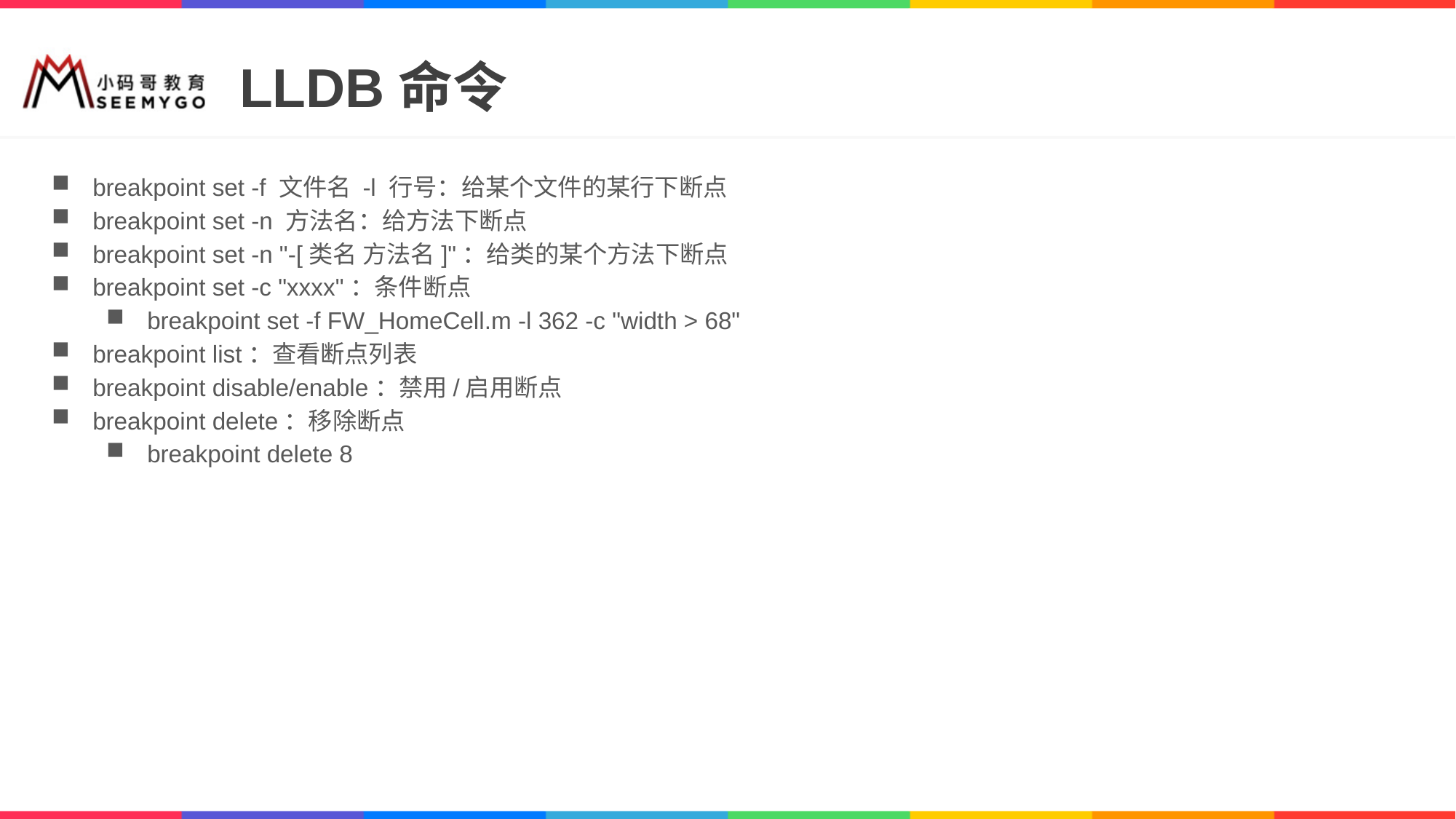

# LLDB命令
breakpoint set -f 文件名 -l 行号：给某个文件的某行下断点
breakpoint set -n 方法名：给方法下断点
breakpoint set -n "-[类名 方法名]"：给类的某个方法下断点
breakpoint set -c "xxxx"：条件断点
breakpoint set -f FW_HomeCell.m -l 362 -c "width > 68"
breakpoint list：查看断点列表
breakpoint disable/enable：禁用/启用断点
breakpoint delete：移除断点
breakpoint delete 8